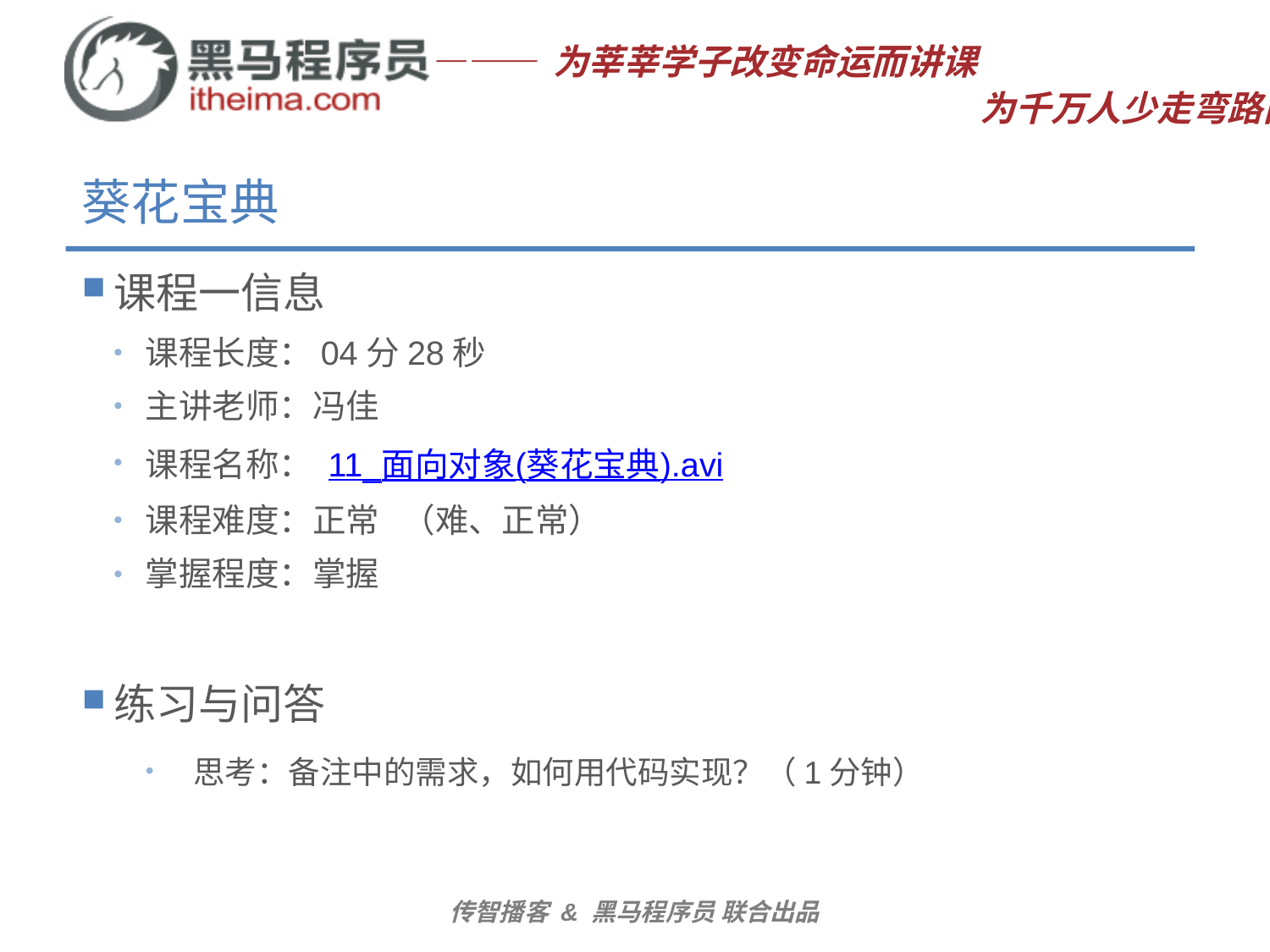

# 葵花宝典
课程一信息
课程长度：04分28秒
主讲老师：冯佳
课程名称： 11_面向对象(葵花宝典).avi
课程难度：正常   （难、正常）
掌握程度：掌握

练习与问答
思考：备注中的需求，如何用代码实现？（1分钟）